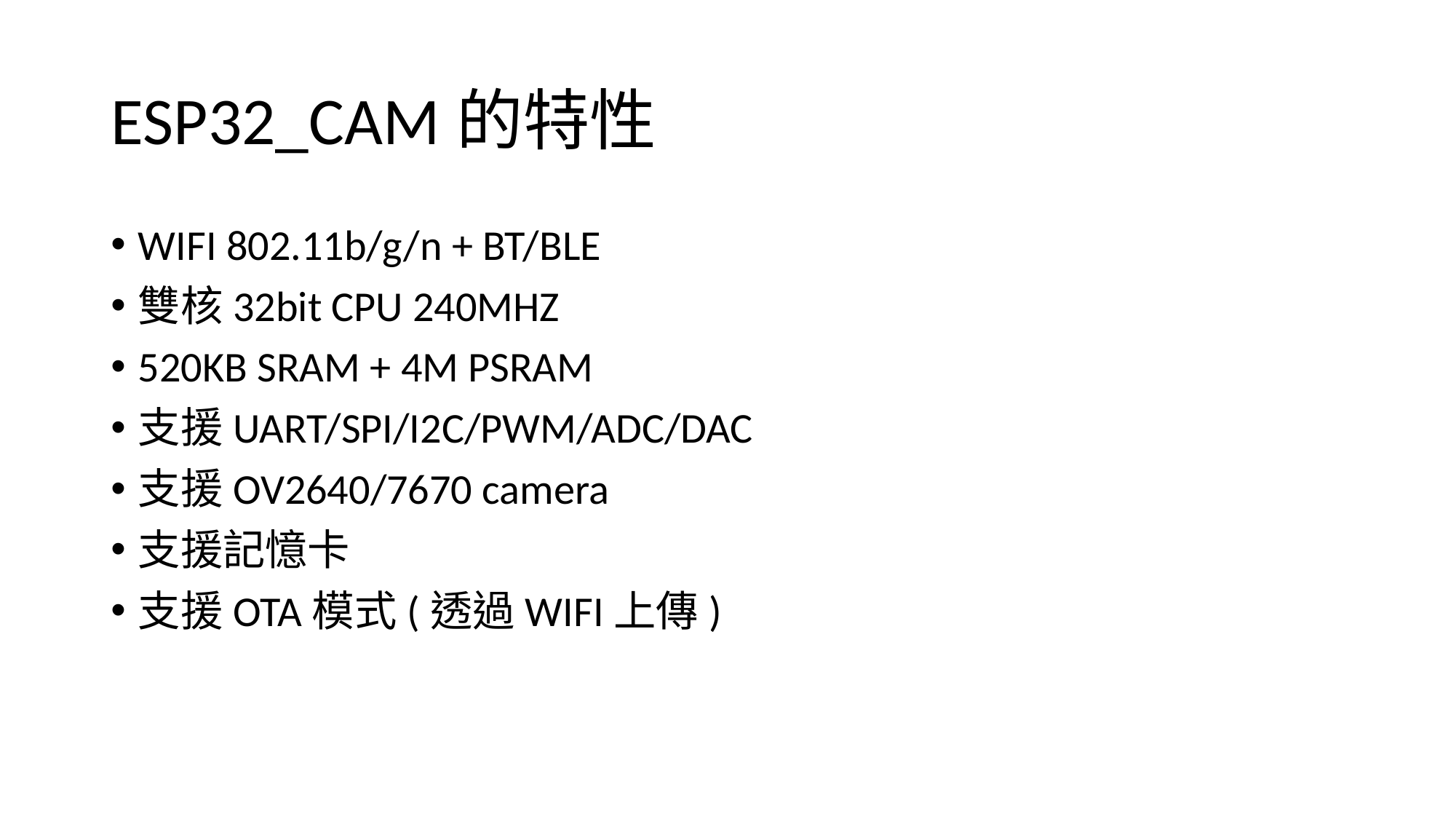

# ESP32_CAM的特性
WIFI 802.11b/g/n + BT/BLE
雙核32bit CPU 240MHZ
520KB SRAM + 4M PSRAM
支援UART/SPI/I2C/PWM/ADC/DAC
支援OV2640/7670 camera
支援記憶卡
支援OTA模式(透過WIFI上傳)